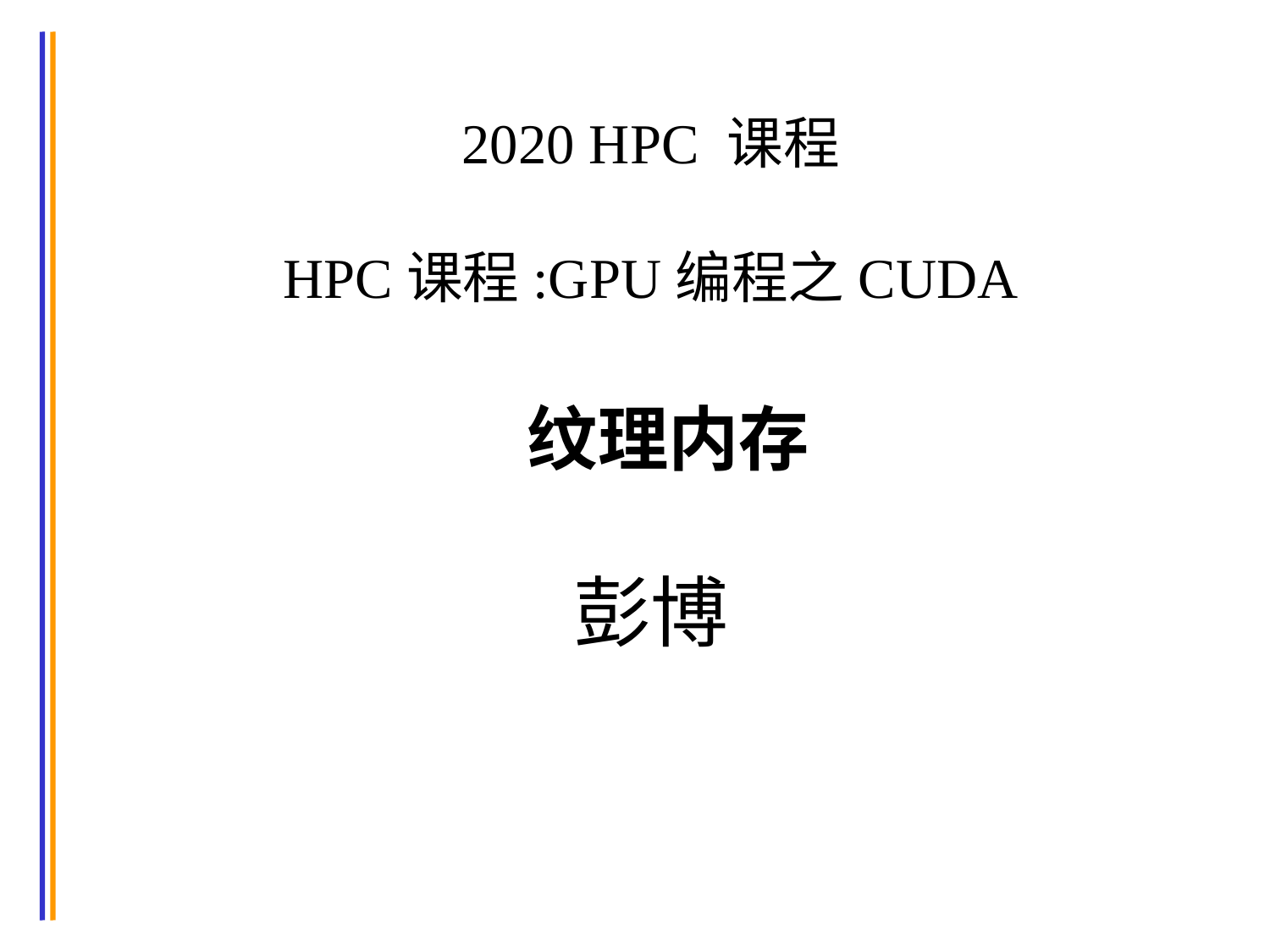

# 2020 HPC 课程 HPC课程:GPU编程之CUDA 纹理内存 彭博